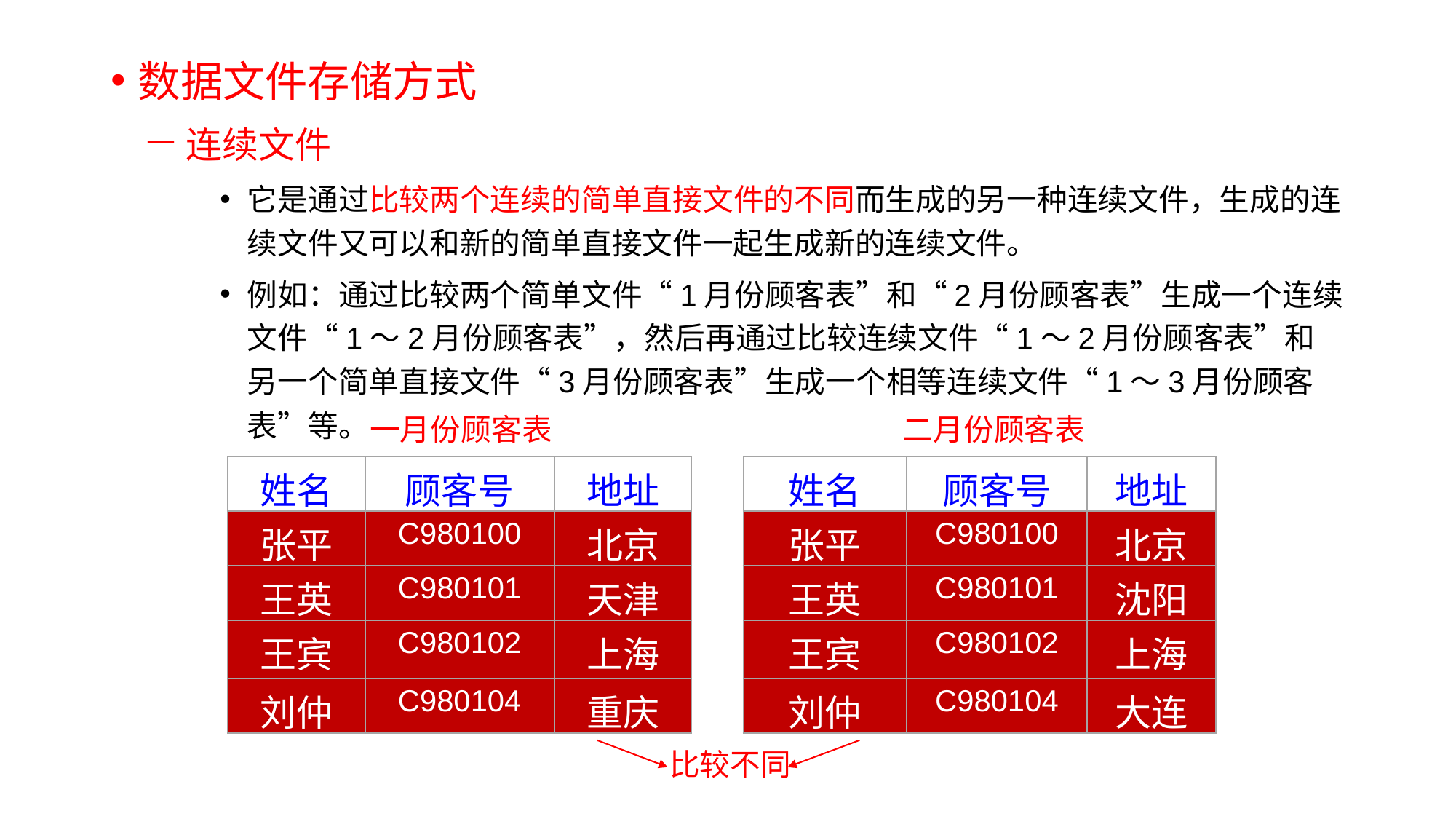

数据文件存储方式
连续文件
它是通过比较两个连续的简单直接文件的不同而生成的另一种连续文件，生成的连续文件又可以和新的简单直接文件一起生成新的连续文件。
例如：通过比较两个简单文件“1月份顾客表”和“2月份顾客表”生成一个连续文件“1～2月份顾客表”，然后再通过比较连续文件“1～2月份顾客表”和另一个简单直接文件“3月份顾客表”生成一个相等连续文件“1～3月份顾客表”等。
一月份顾客表
二月份顾客表

比较不同

| 姓名 | 顾客号 | 地址 |
| --- | --- | --- |
| 张平 | C980100 | 北京 |
| 王英 | C980101 | 天津 |
| 王宾 | C980102 | 上海 |
| 刘仲 | C980104 | 重庆 |
| 姓名 | 顾客号 | 地址 |
| --- | --- | --- |
| 张平 | C980100 | 北京 |
| 王英 | C980101 | 沈阳 |
| 王宾 | C980102 | 上海 |
| 刘仲 | C980104 | 大连 |
71